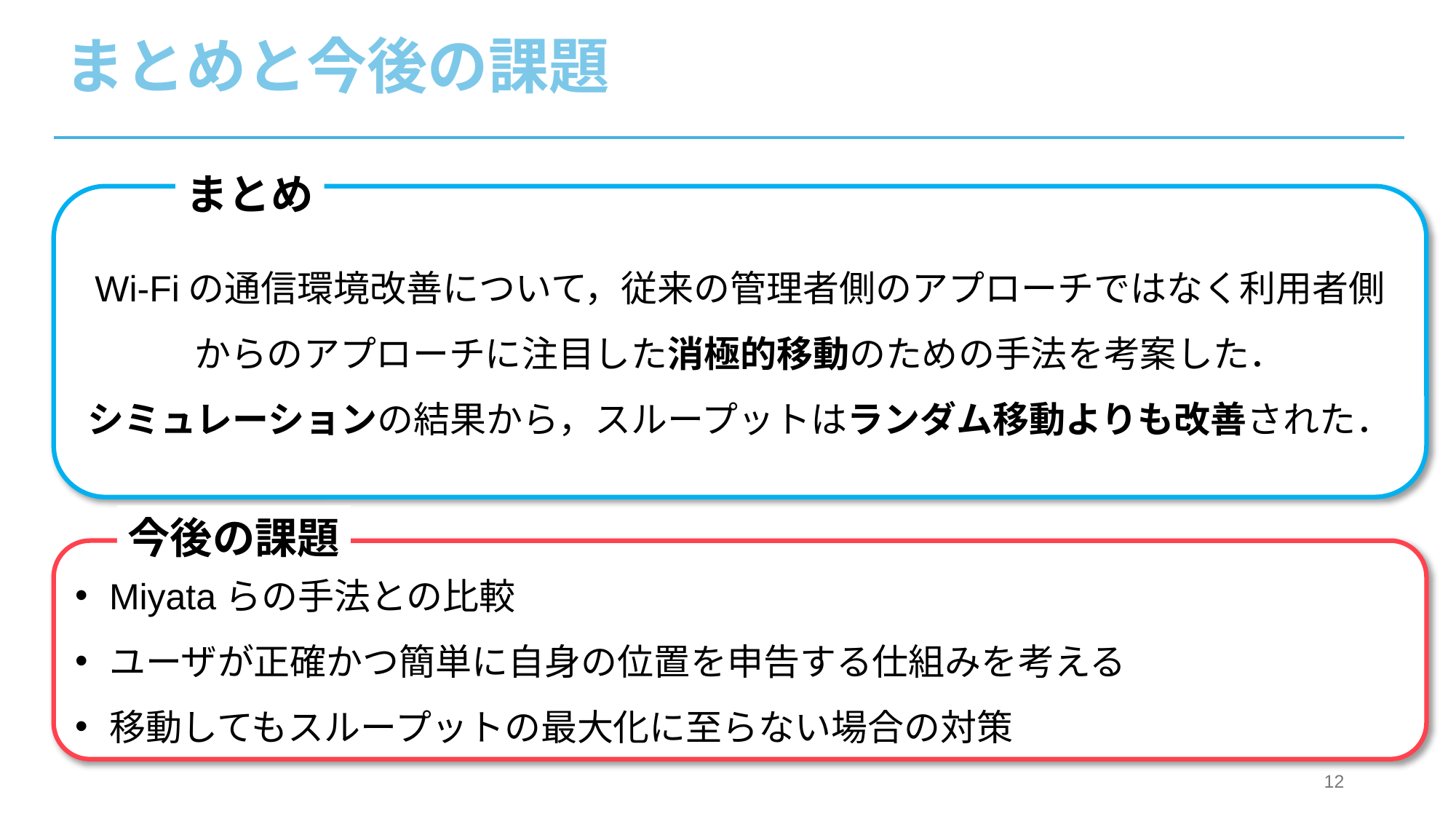

# まとめと今後の課題
まとめ
Wi-Fiの通信環境改善について，従来の管理者側のアプローチではなく利用者側からのアプローチに注目した消極的移動のための手法を考案した．
シミュレーションの結果から，スループットはランダム移動よりも改善された．
今後の課題
Miyataらの手法との比較
ユーザが正確かつ簡単に自身の位置を申告する仕組みを考える
移動してもスループットの最大化に至らない場合の対策
12
まとめ
今日の話が全部わかるように書く